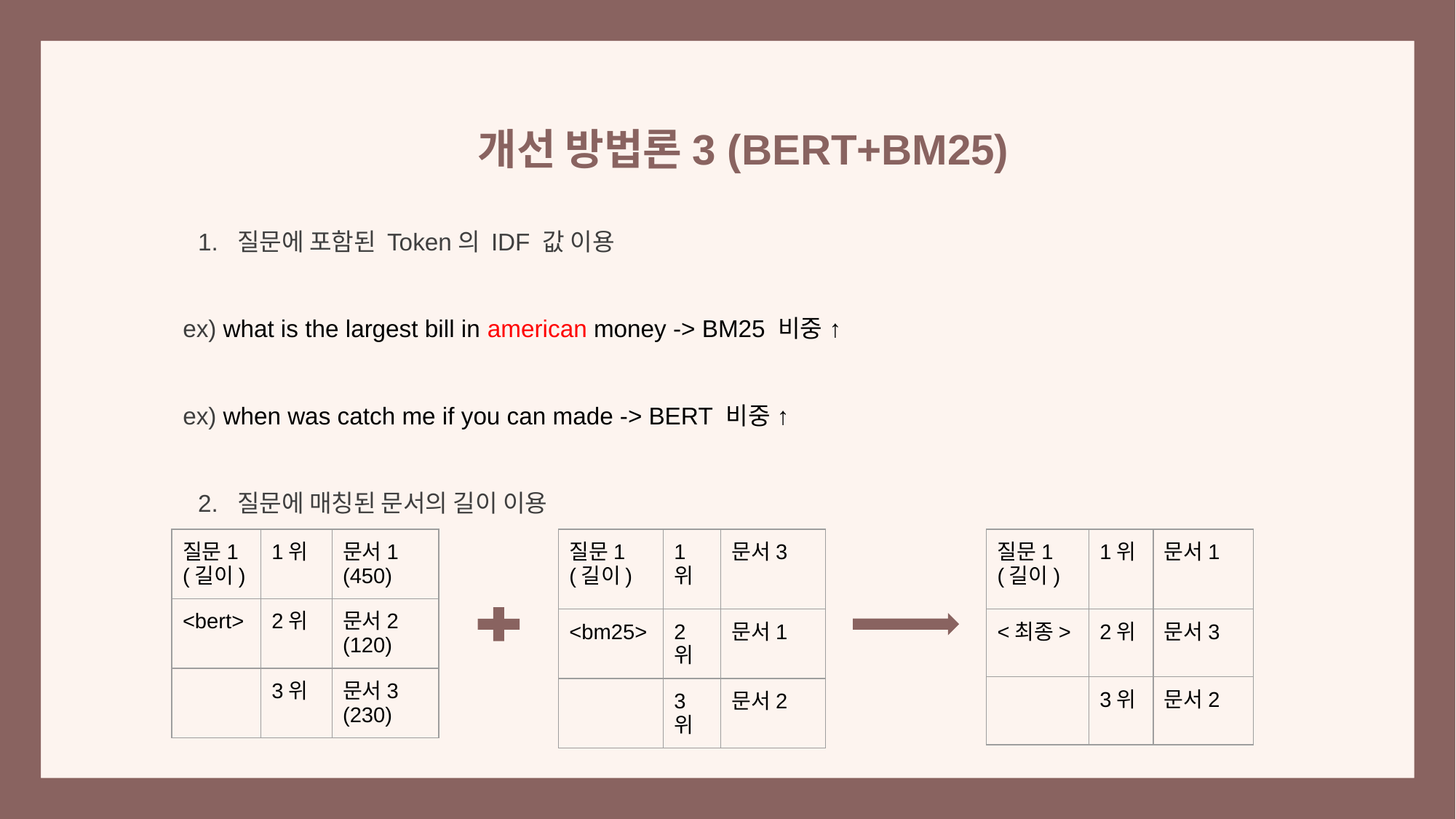

개선 방법론3 (BERT+BM25)

질문에 포함된 Token의 IDF 값 이용

ex) what is the largest bill in american money -> BM25 비중 ↑

ex) when was catch me if you can made -> BERT 비중 ↑

질문에 매칭된 문서의 길이 이용

| 질문1 (길이) | 1위 | 문서1 (450) |
| --- | --- | --- |
| <bert> | 2위 | 문서2 (120) |
|  | 3위 | 문서3 (230) |
| 질문1 (길이) | 1위 | 문서3 |
| --- | --- | --- |
| <bm25> | 2위 | 문서1 |
|  | 3위 | 문서2 |
| 질문1 (길이) | 1위 | 문서1 |
| --- | --- | --- |
| <최종> | 2위 | 문서3 |
|  | 3위 | 문서2 |